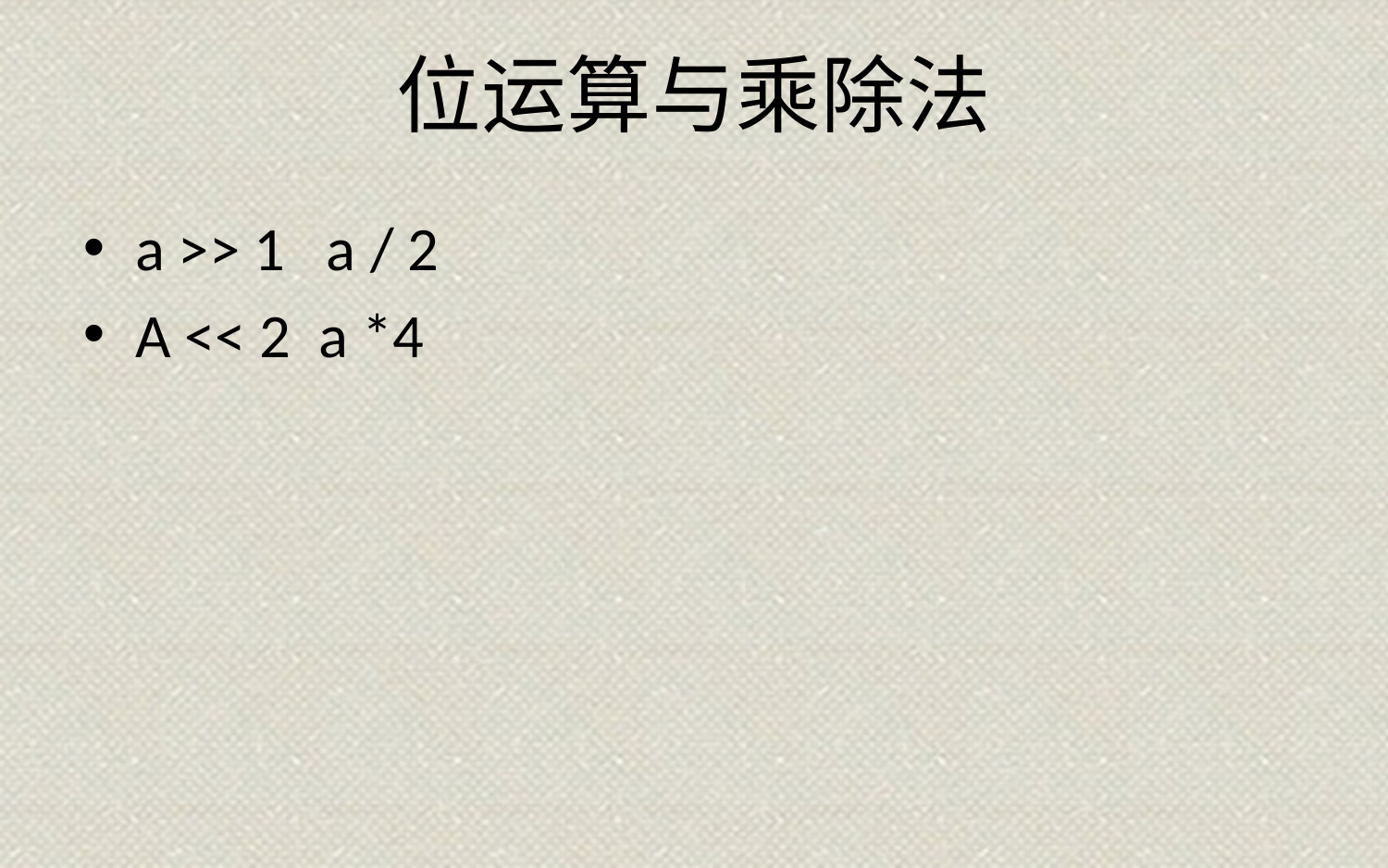

# 位运算与乘除法
a >> 1   a / 2
A << 2  a *4